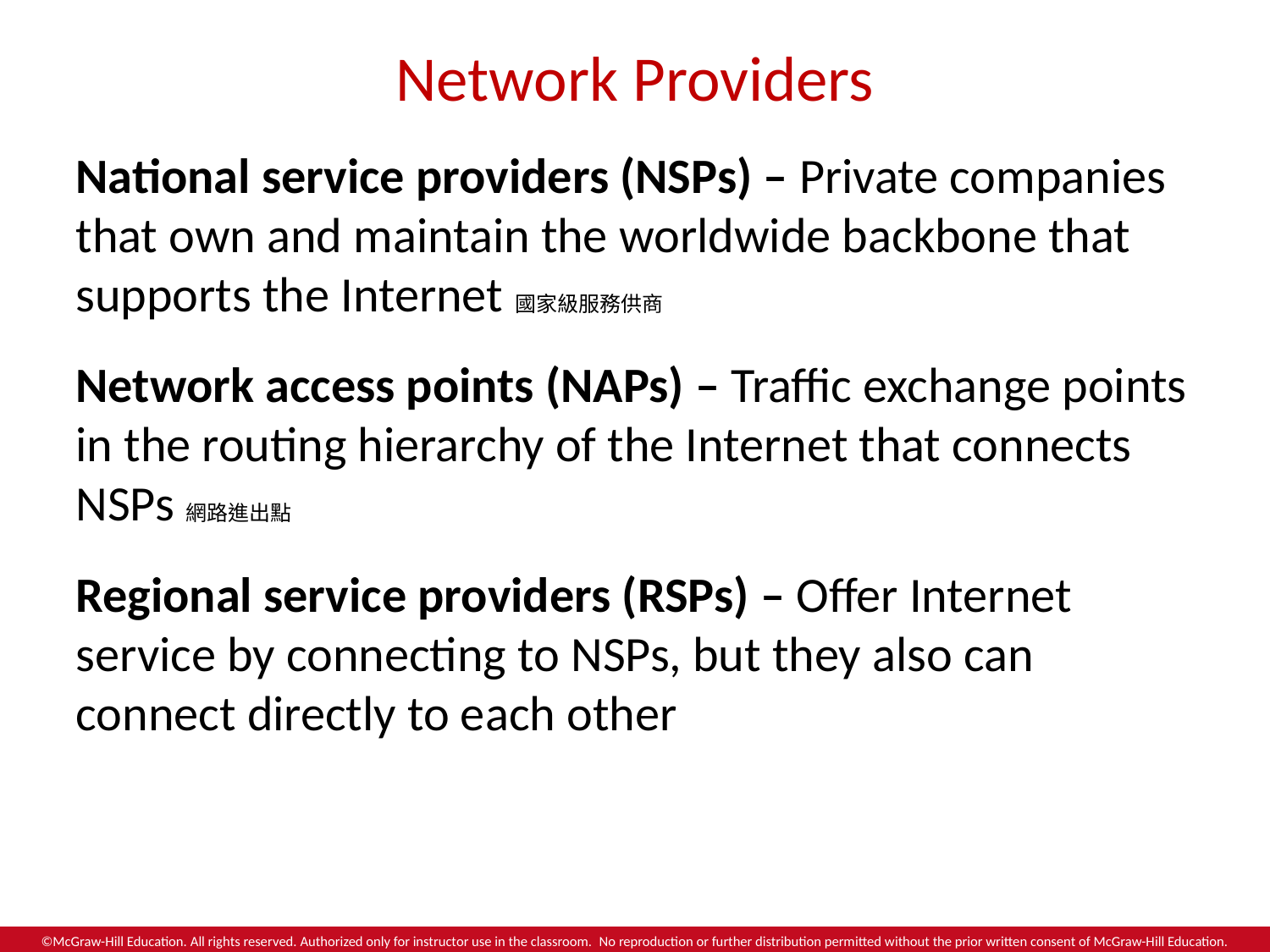

# Network Providers
National service providers (NSPs) – Private companies that own and maintain the worldwide backbone that supports the Internet國家級服務供商
Network access points (NAPs) – Traffic exchange points in the routing hierarchy of the Internet that connects NSPs網路進出點
Regional service providers (RSPs) – Offer Internet service by connecting to NSPs, but they also can connect directly to each other